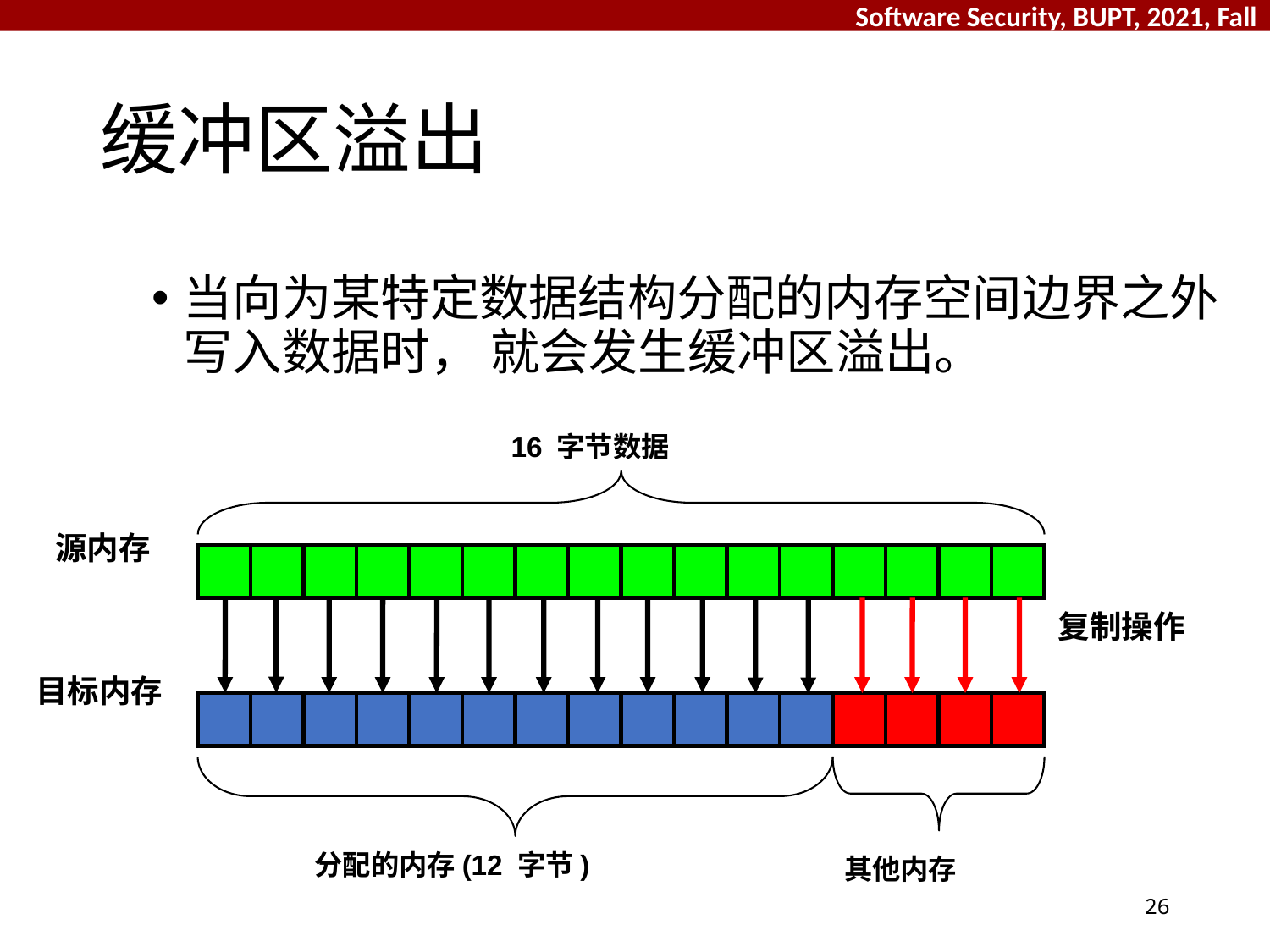

# 缓冲区溢出
当向为某特定数据结构分配的内存空间边界之外写入数据时， 就会发生缓冲区溢出。

16 字节数据

源内存

复制操作
目标内存

分配的内存(12 字节)
其他内存
26